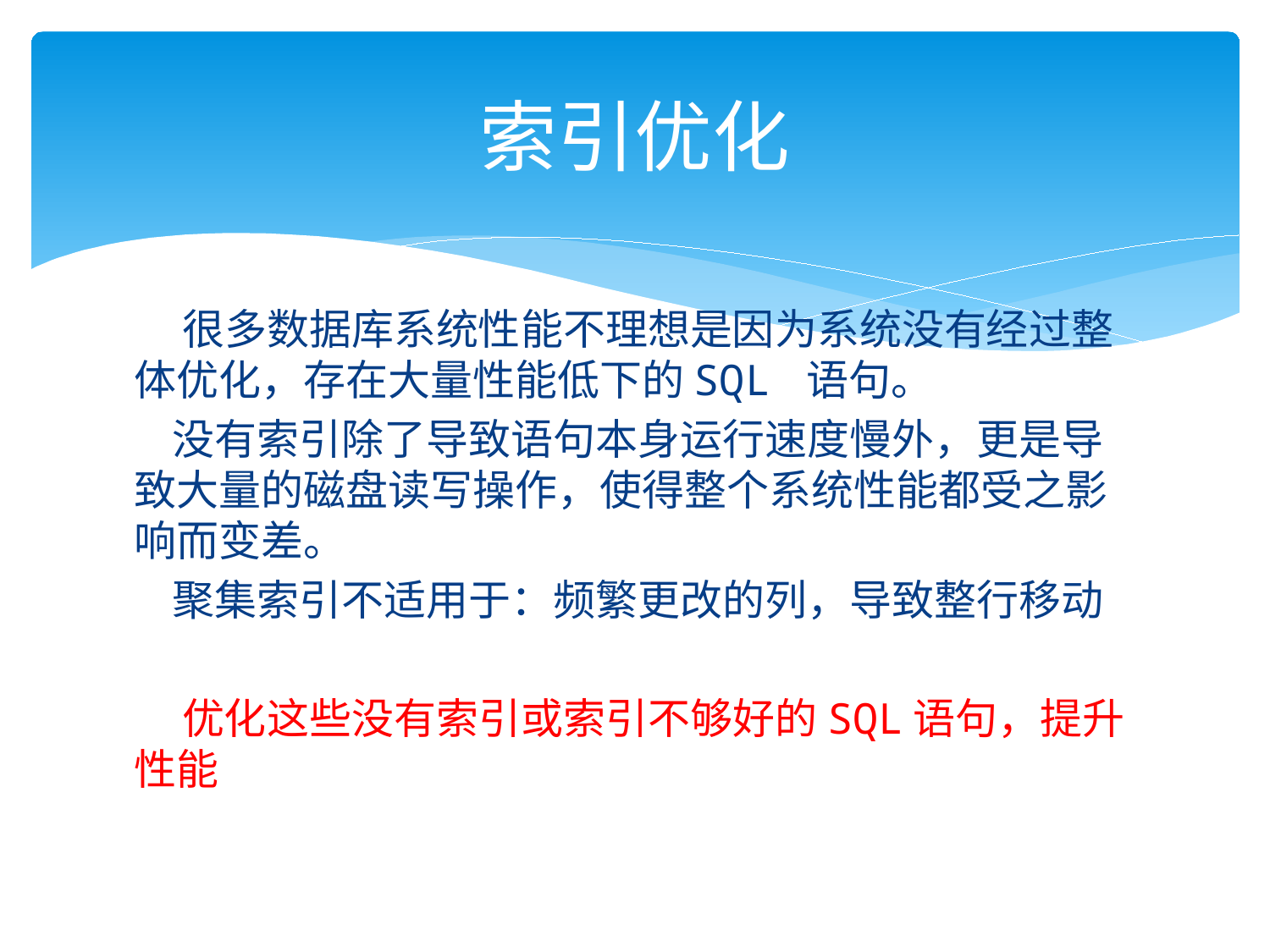

# 索引优化
    很多数据库系统性能不理想是因为系统没有经过整体优化，存在大量性能低下的SQL 语句。
   没有索引除了导致语句本身运行速度慢外，更是导致大量的磁盘读写操作，使得整个系统性能都受之影响而变差。
   聚集索引不适用于：频繁更改的列，导致整行移动

    优化这些没有索引或索引不够好的SQL语句，提升性能